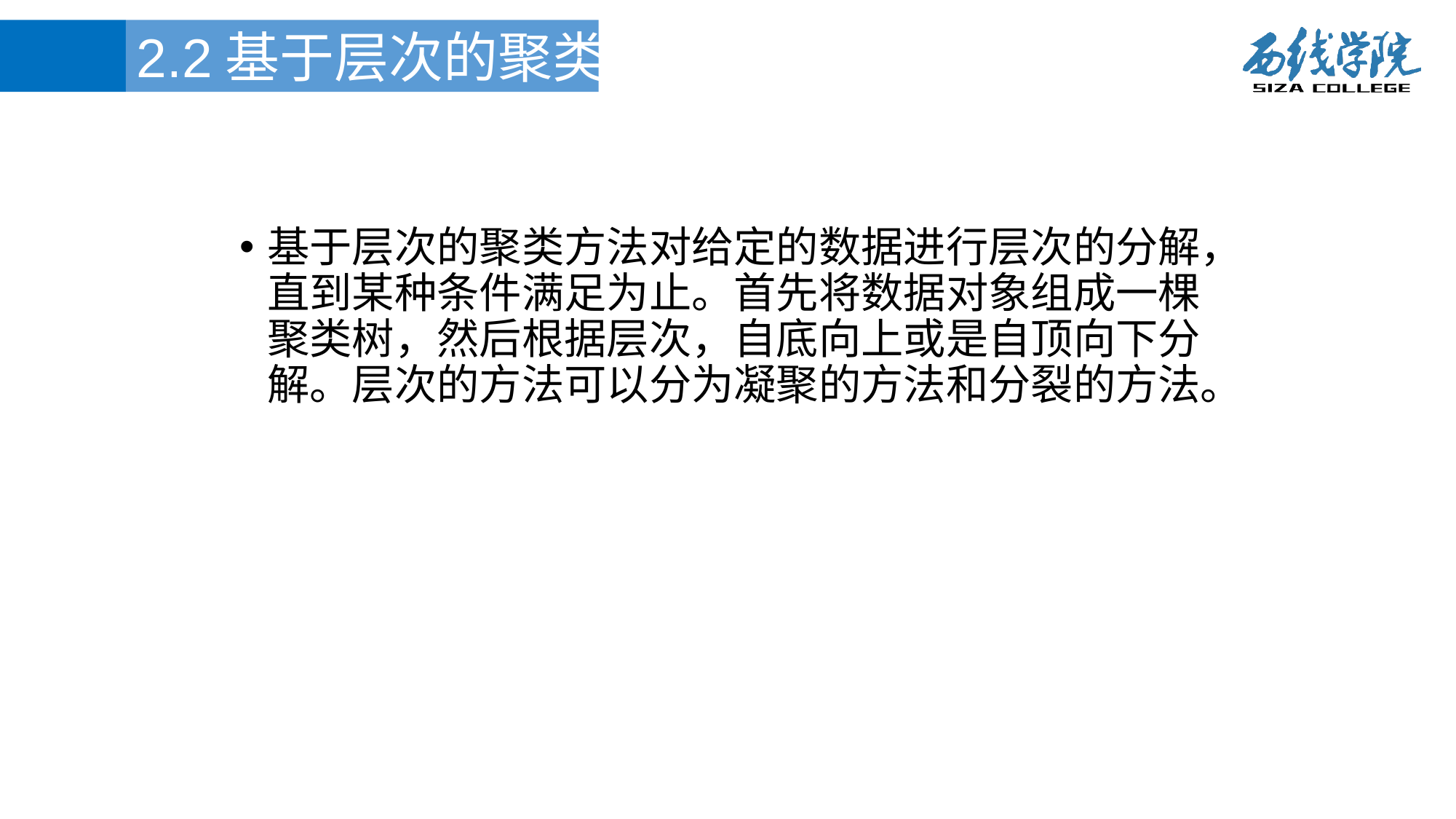

2.2基于层次的聚类方法
基于层次的聚类方法对给定的数据进行层次的分解，直到某种条件满足为止。首先将数据对象组成一棵聚类树，然后根据层次，自底向上或是自顶向下分解。层次的方法可以分为凝聚的方法和分裂的方法。